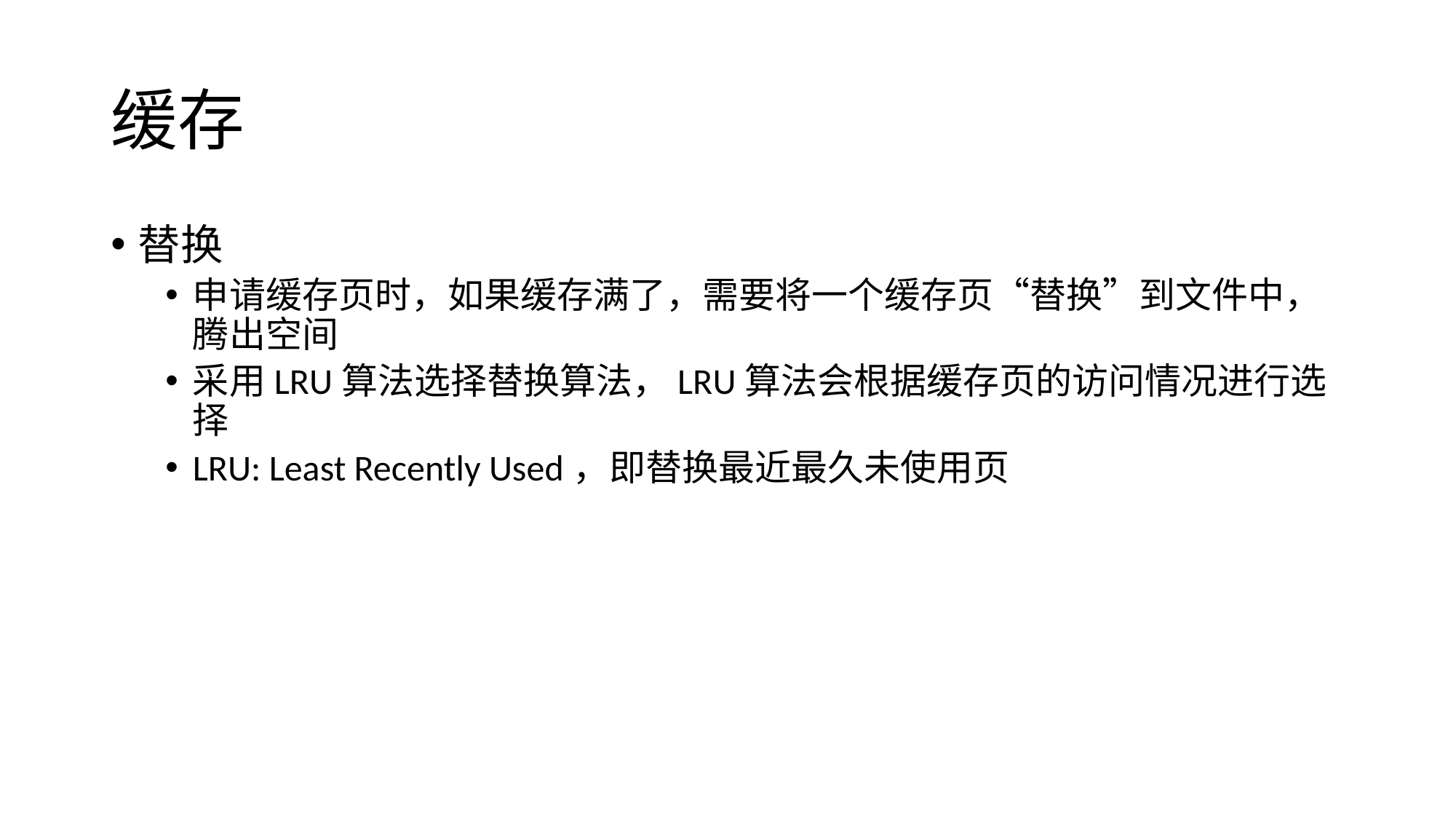

# 缓存
替换
申请缓存页时，如果缓存满了，需要将一个缓存页“替换”到文件中，腾出空间
采用LRU算法选择替换算法，LRU算法会根据缓存页的访问情况进行选择
LRU: Least Recently Used，即替换最近最久未使用页